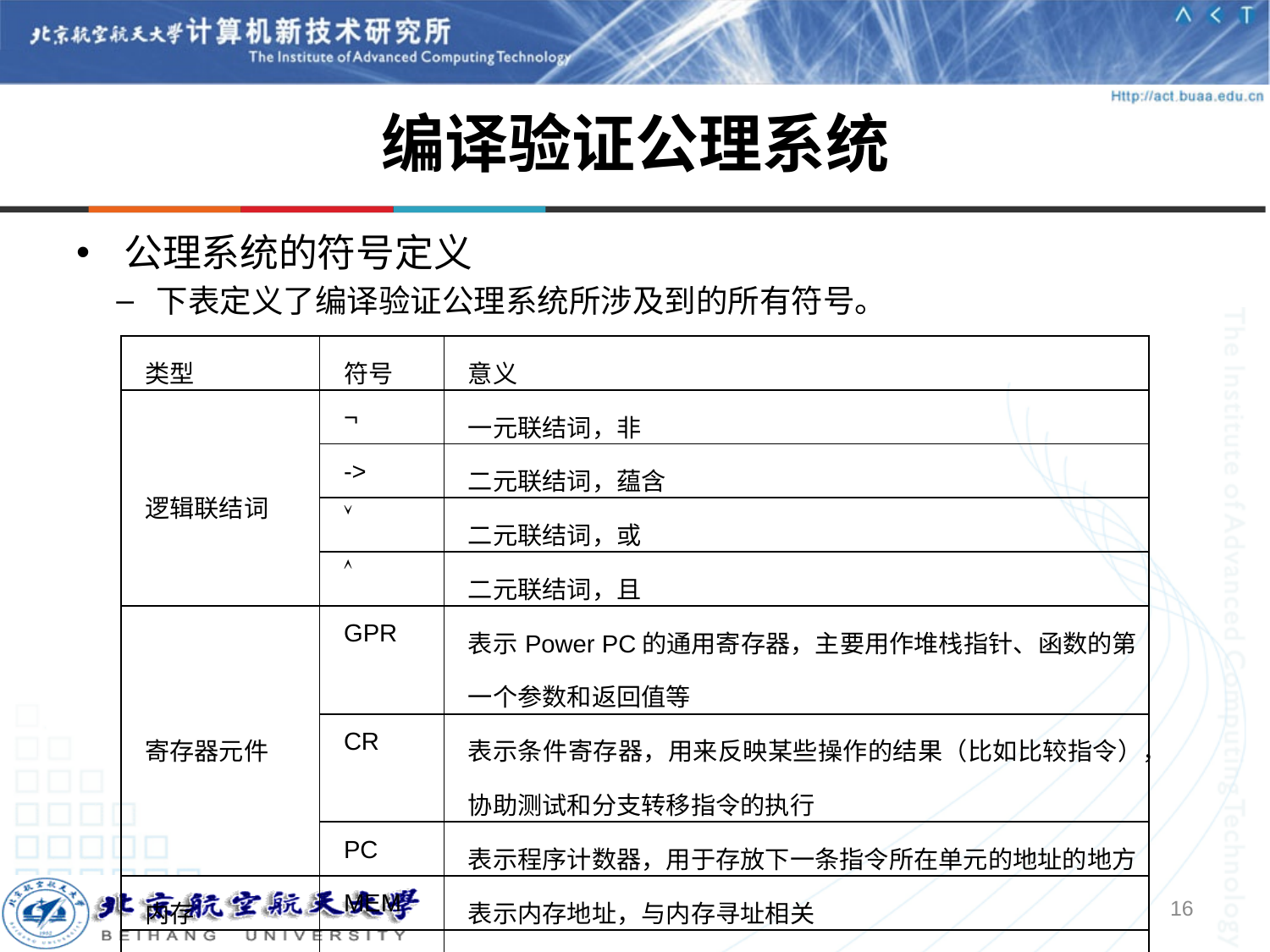

# 编译验证公理系统
公理系统的符号定义
下表定义了编译验证公理系统所涉及到的所有符号。

| 类型 | 符号 | 意义 |
| --- | --- | --- |
| 逻辑联结词 | ¬ | 一元联结词，非 |
|  | -> | 二元联结词，蕴含 |
|  | ∨ | 二元联结词，或 |
|  | ∧ | 二元联结词，且 |
| 寄存器元件 | GPR | 表示Power PC的通用寄存器，主要用作堆栈指针、函数的第 一个参数和返回值等 |
|  | CR | 表示条件寄存器，用来反映某些操作的结果（比如比较指令）， 协助测试和分支转移指令的执行 |
|  | PC | 表示程序计数器，用于存放下一条指令所在单元的地址的地方 |
| 内存 | MEM | 表示内存地址，与内存寻址相关 |
| … | … | … |
16